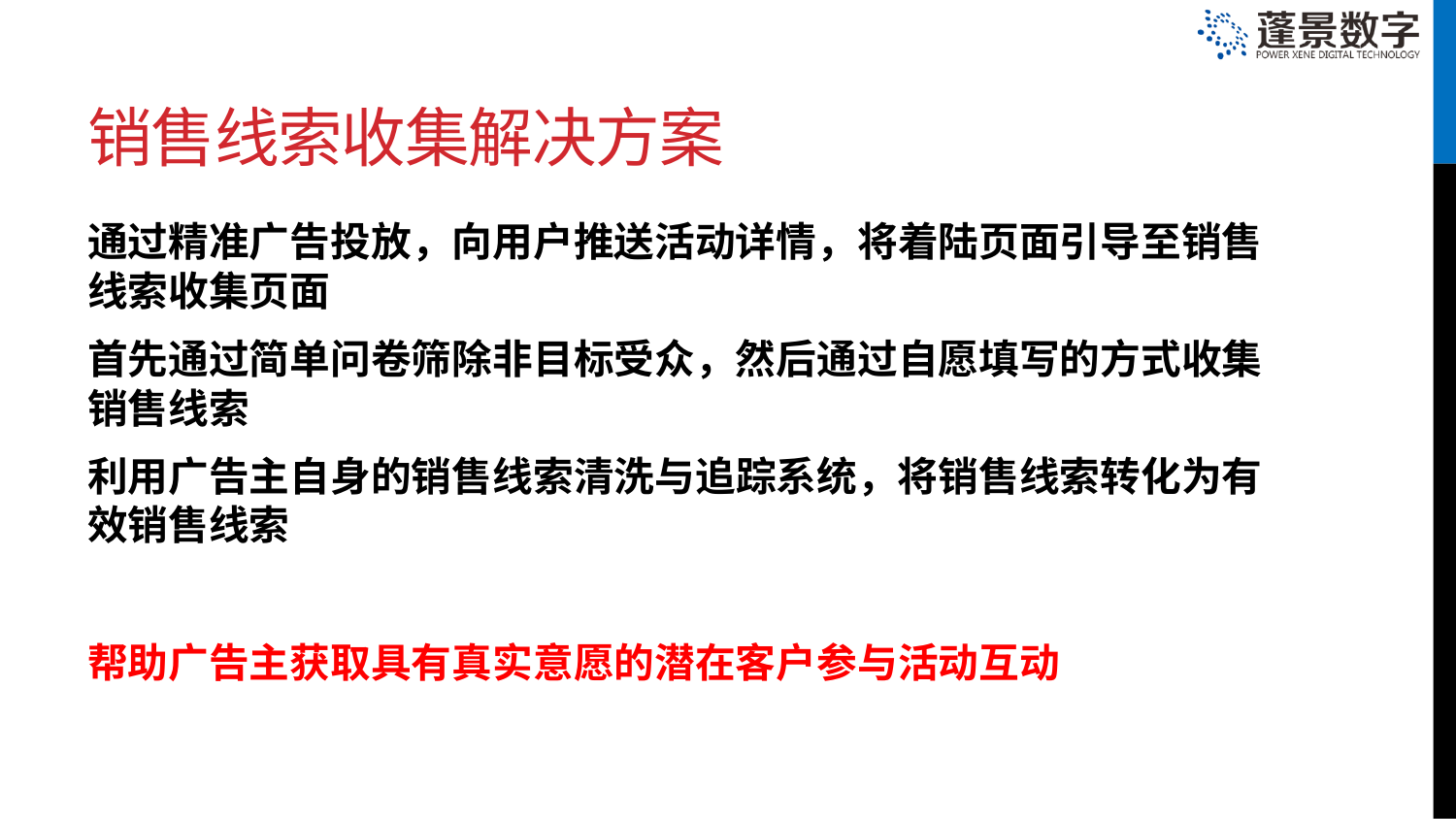

# 销售线索收集解决方案
通过精准广告投放，向用户推送活动详情，将着陆页面引导至销售线索收集页面
首先通过简单问卷筛除非目标受众，然后通过自愿填写的方式收集销售线索
利用广告主自身的销售线索清洗与追踪系统，将销售线索转化为有效销售线索

帮助广告主获取具有真实意愿的潜在客户参与活动互动